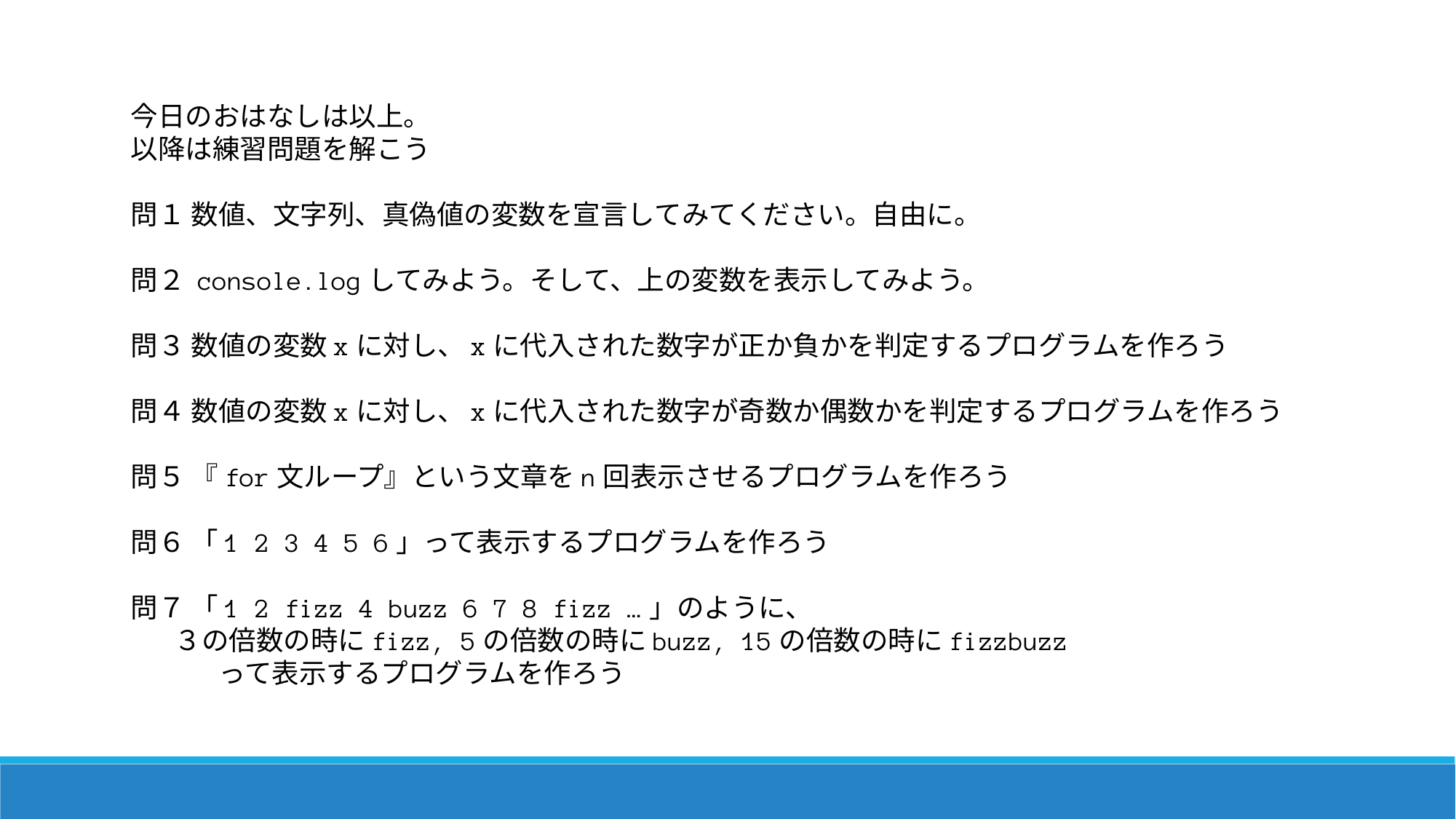

今日のおはなしは以上。
以降は練習問題を解こう

問１ 数値、文字列、真偽値の変数を宣言してみてください。自由に。

問２ console.logしてみよう。そして、上の変数を表示してみよう。

問３ 数値の変数xに対し、xに代入された数字が正か負かを判定するプログラムを作ろう

問４ 数値の変数xに対し、xに代入された数字が奇数か偶数かを判定するプログラムを作ろう

問５ 『for文ループ』という文章をn回表示させるプログラムを作ろう

問６ 「1 2 3 4 5 6」って表示するプログラムを作ろう

問７ 「1 2 fizz 4 buzz 6 7 8 fizz …」のように、
      ３の倍数の時にfizz, 5の倍数の時にbuzz, 15の倍数の時にfizzbuzz
　　　 って表示するプログラムを作ろう